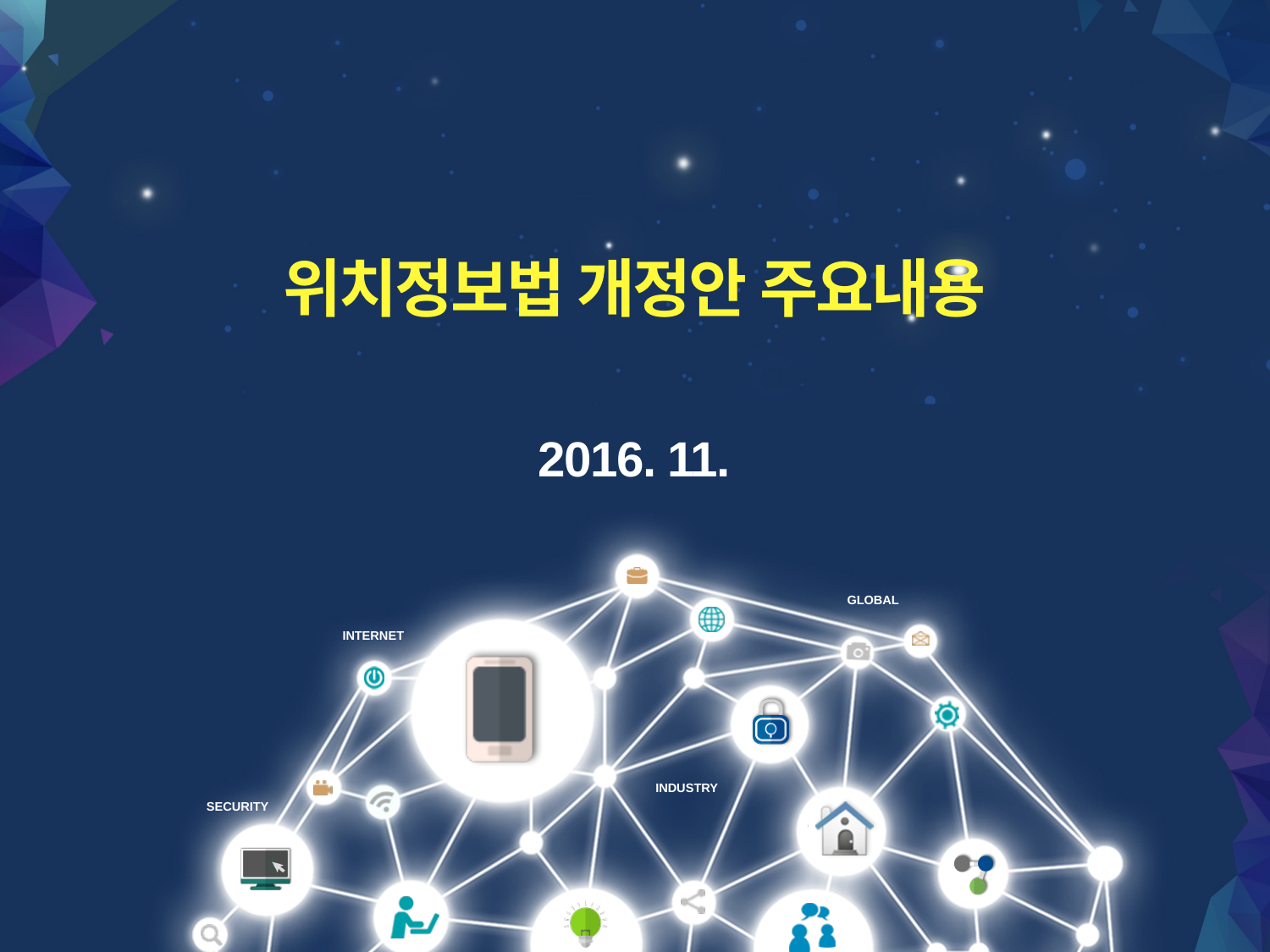

위치정보법 개정안 주요내용
2016. 11.
GLOBAL
INTERNET
INDUSTRY
SECURITY